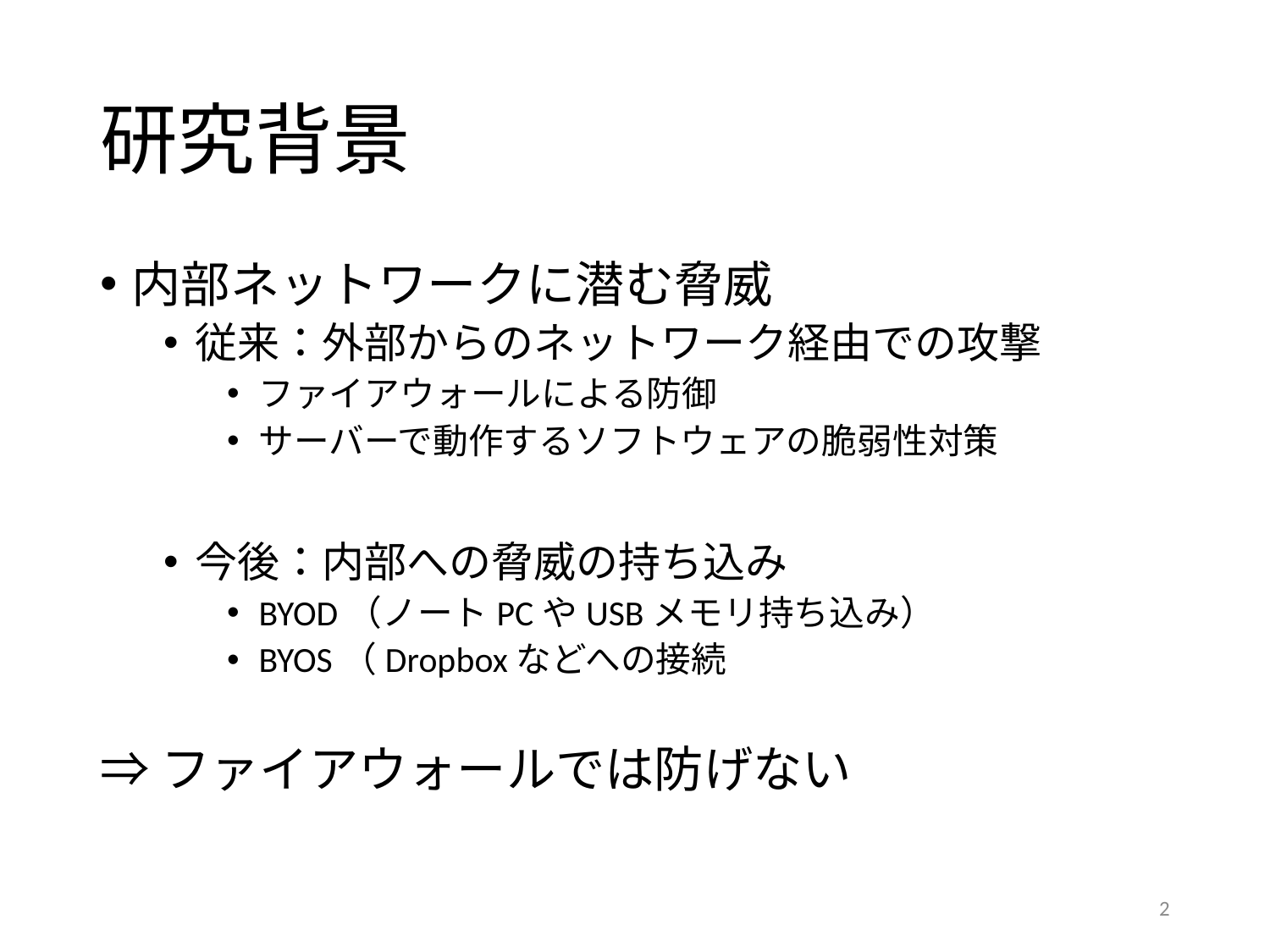

# 研究背景
内部ネットワークに潜む脅威
従来：外部からのネットワーク経由での攻撃
ファイアウォールによる防御
サーバーで動作するソフトウェアの脆弱性対策

今後：内部への脅威の持ち込み
BYOD（ノートPCやUSBメモリ持ち込み）
BYOS（Dropboxなどへの接続

⇒ファイアウォールでは防げない
2